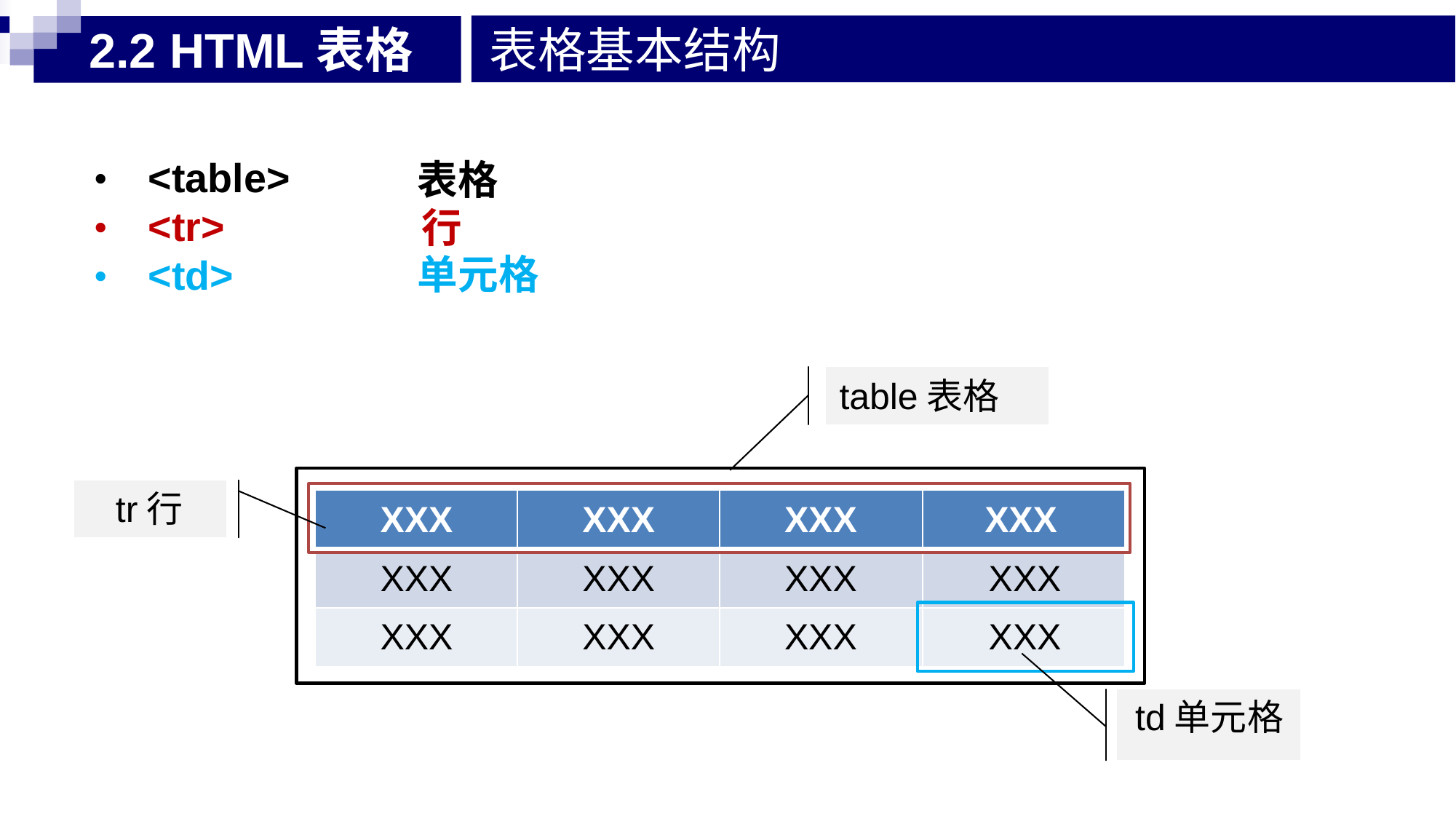

2.2 HTML表格
# 表格基本结构
•    <table>
•    <tr>
•    <td>
表格
	行
单元格

table表格

tr行

XXX
XXX
XXX
XXX
XXX
XXX
XXX
XXX
XXX
XXX
	XXX
	XXX

td单元格